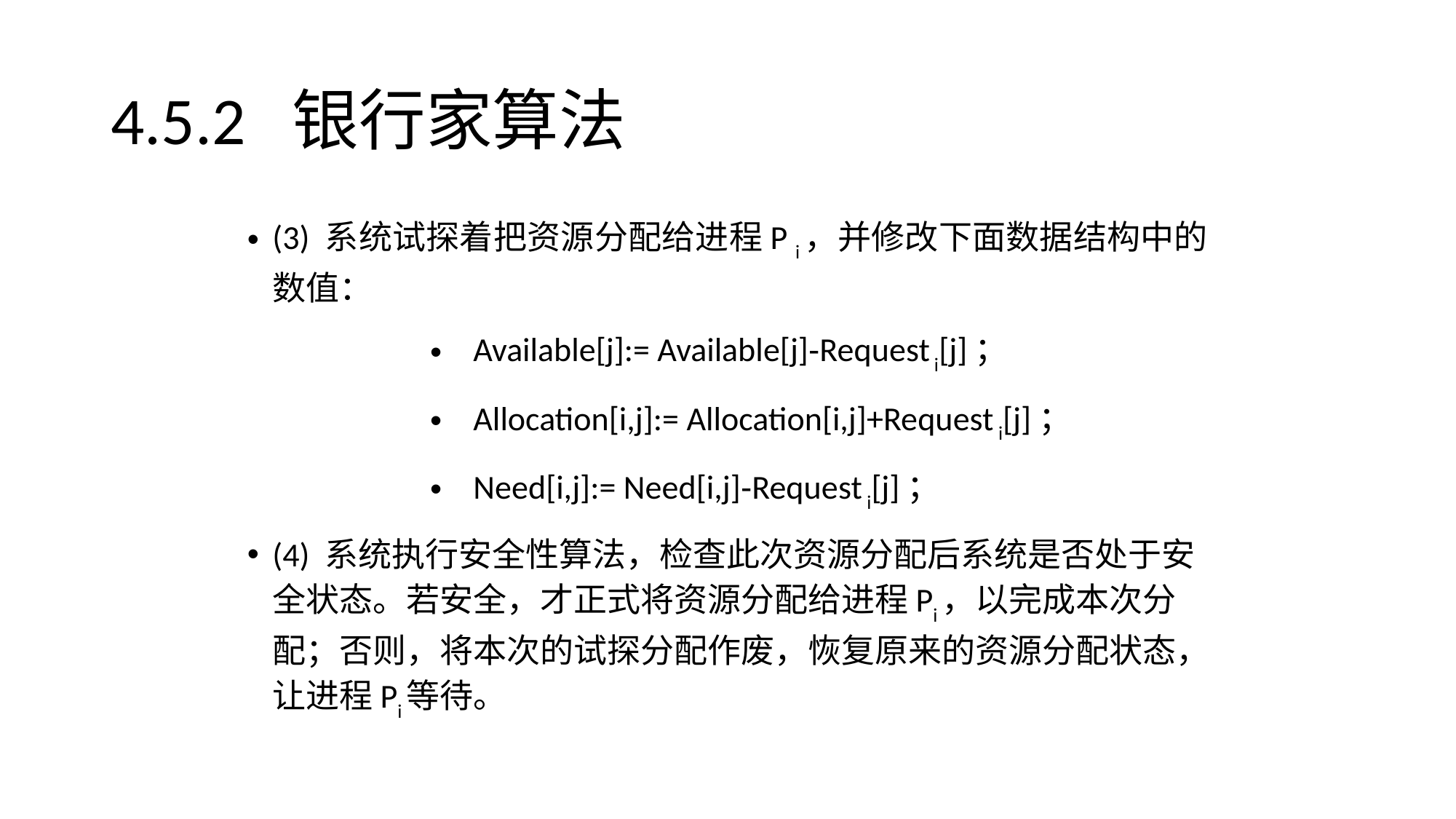

4.5.2  银行家算法
(3) 系统试探着把资源分配给进程P i，并修改下面数据结构中的数值：
Available[j]:= Available[j]-Request i[j]；
Allocation[i,j]:= Allocation[i,j]+Request i[j]；
Need[i,j]:= Need[i,j]-Request i[j]；
(4) 系统执行安全性算法，检查此次资源分配后系统是否处于安全状态。若安全，才正式将资源分配给进程Pi，以完成本次分配；否则，将本次的试探分配作废，恢复原来的资源分配状态，让进程Pi等待。

8